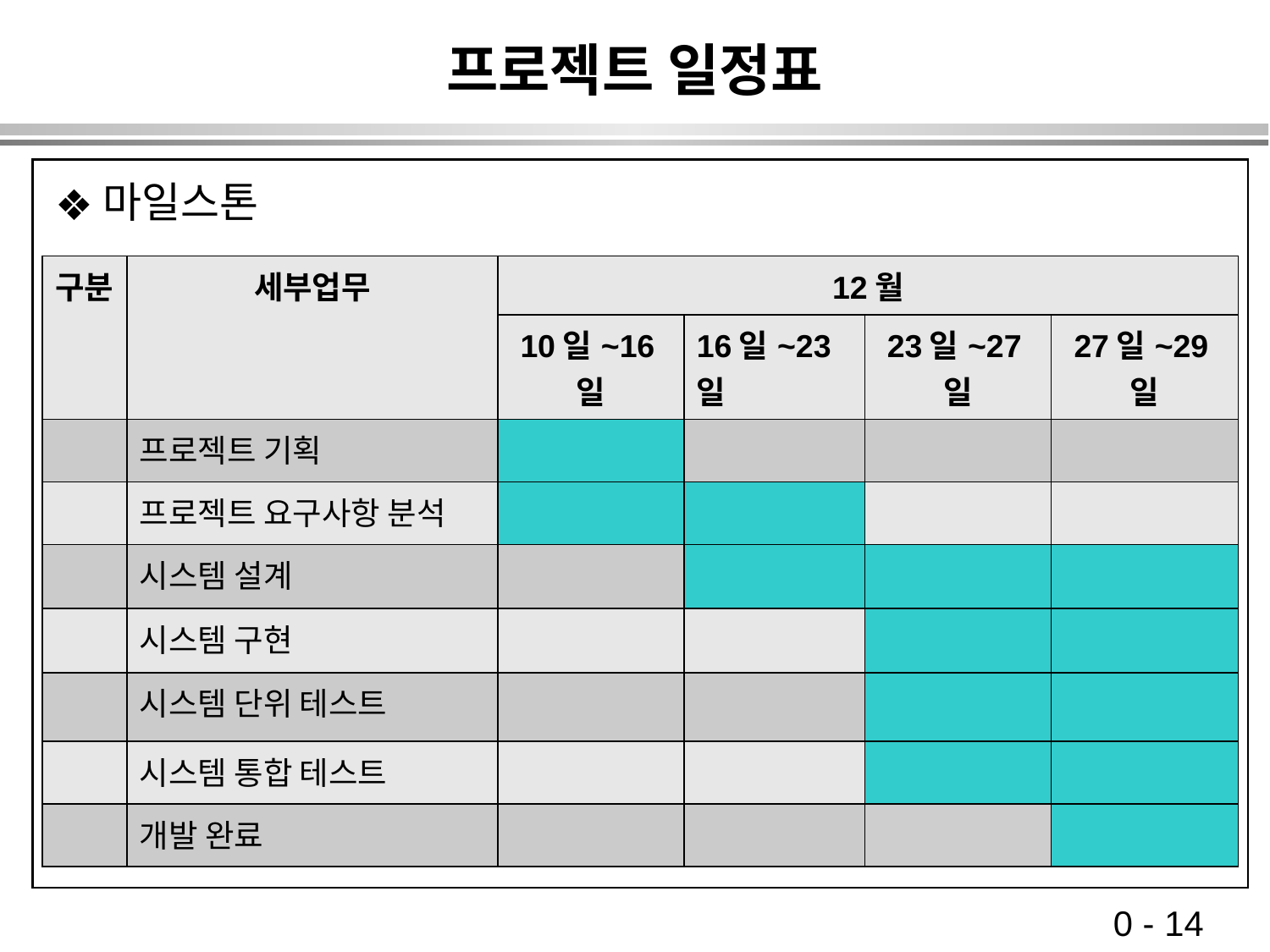

# 프로젝트 일정표
마일스톤
| 구분 | 세부업무 | 12월 |  |  |  |
| --- | --- | --- | --- | --- | --- |
|  |  | 10일~16일 | 16일~23일 | 23일~27일 | 27일~29일 |
|  | 프로젝트 기획 |  |  |  |  |
|  | 프로젝트 요구사항 분석 |  |  |  |  |
|  | 시스템 설계 |  |  |  |  |
|  | 시스템 구현 |  |  |  |  |
|  | 시스템 단위 테스트 |  |  |  |  |
|  | 시스템 통합 테스트 |  |  |  |  |
|  | 개발 완료 |  |  |  |  |